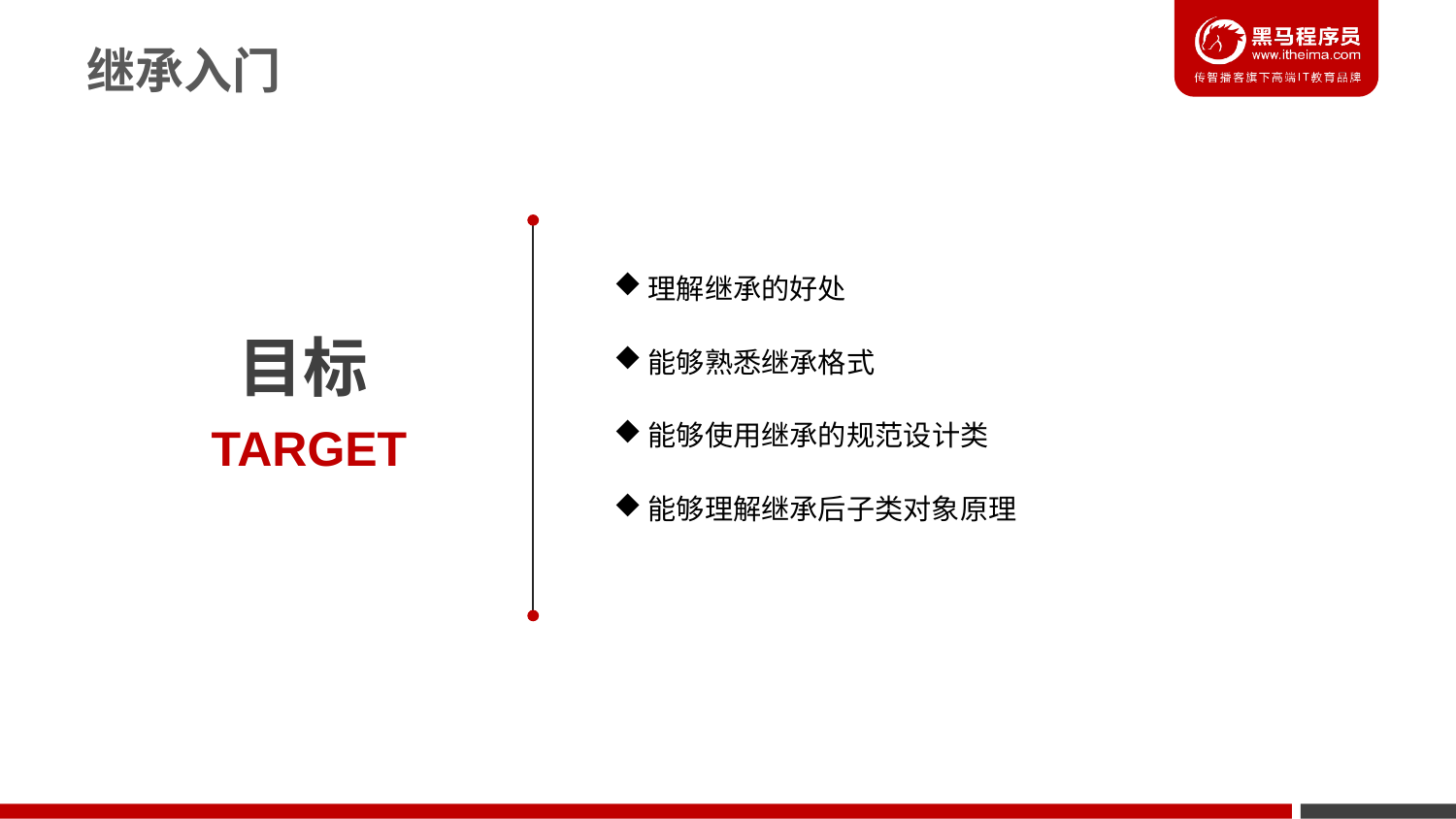

# 继承入门
理解继承的好处
能够熟悉继承格式
能够使用继承的规范设计类
能够理解继承后子类对象原理